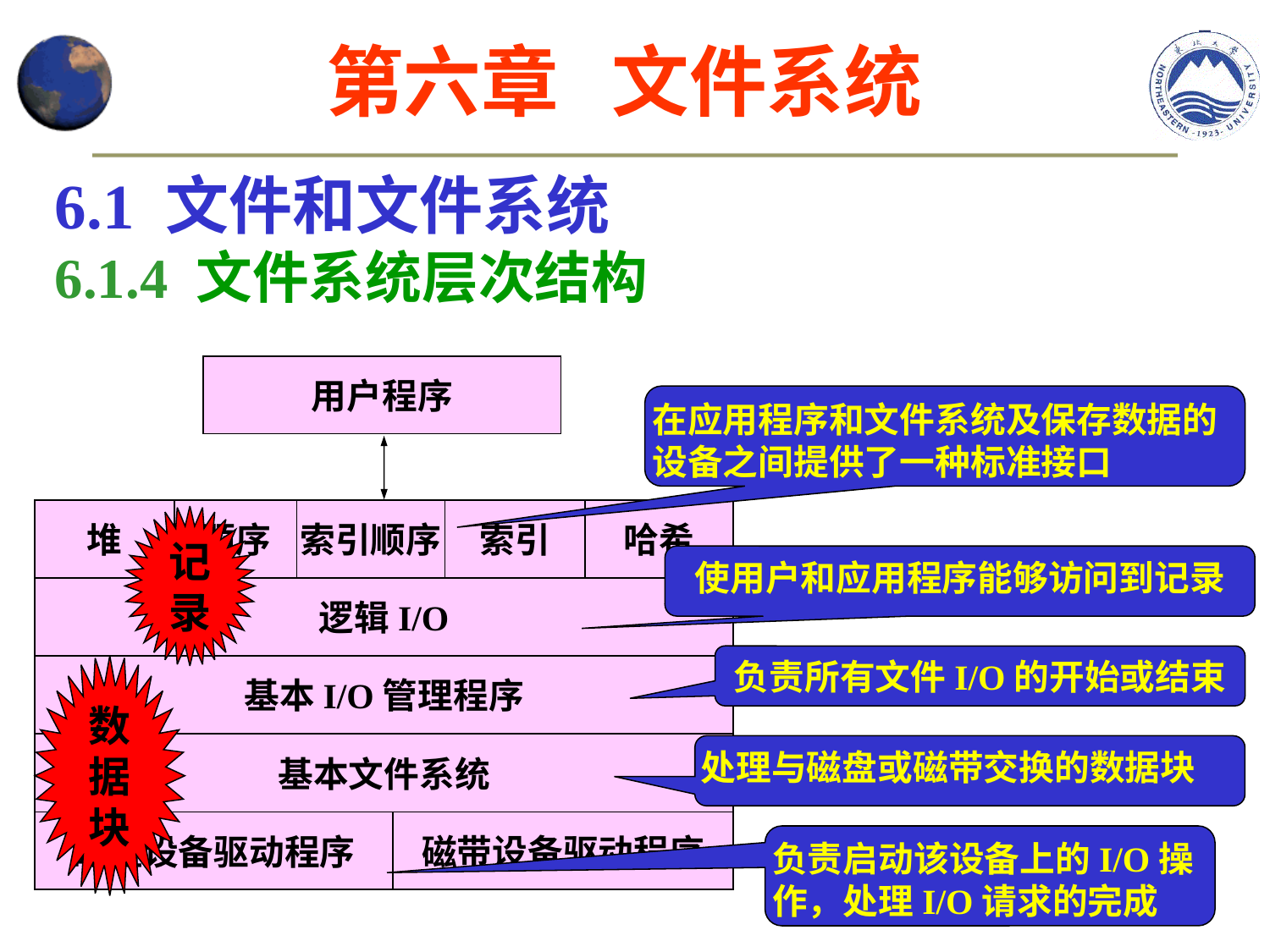

第六章   文件系统
6.1 文件和文件系统
6.1.4 文件系统层次结构
用户程序

堆
顺序
索引顺序
索引
哈希
逻辑I/O
基本I/O管理程序
基本文件系统
磁盘设备驱动程序
磁带设备驱动程序
在应用程序和文件系统及保存数据的设备之间提供了一种标准接口
记
录
使用户和应用程序能够访问到记录
负责所有文件I/O的开始或结束
数
据
块
处理与磁盘或磁带交换的数据块
负责启动该设备上的I/O操作，处理I/O请求的完成